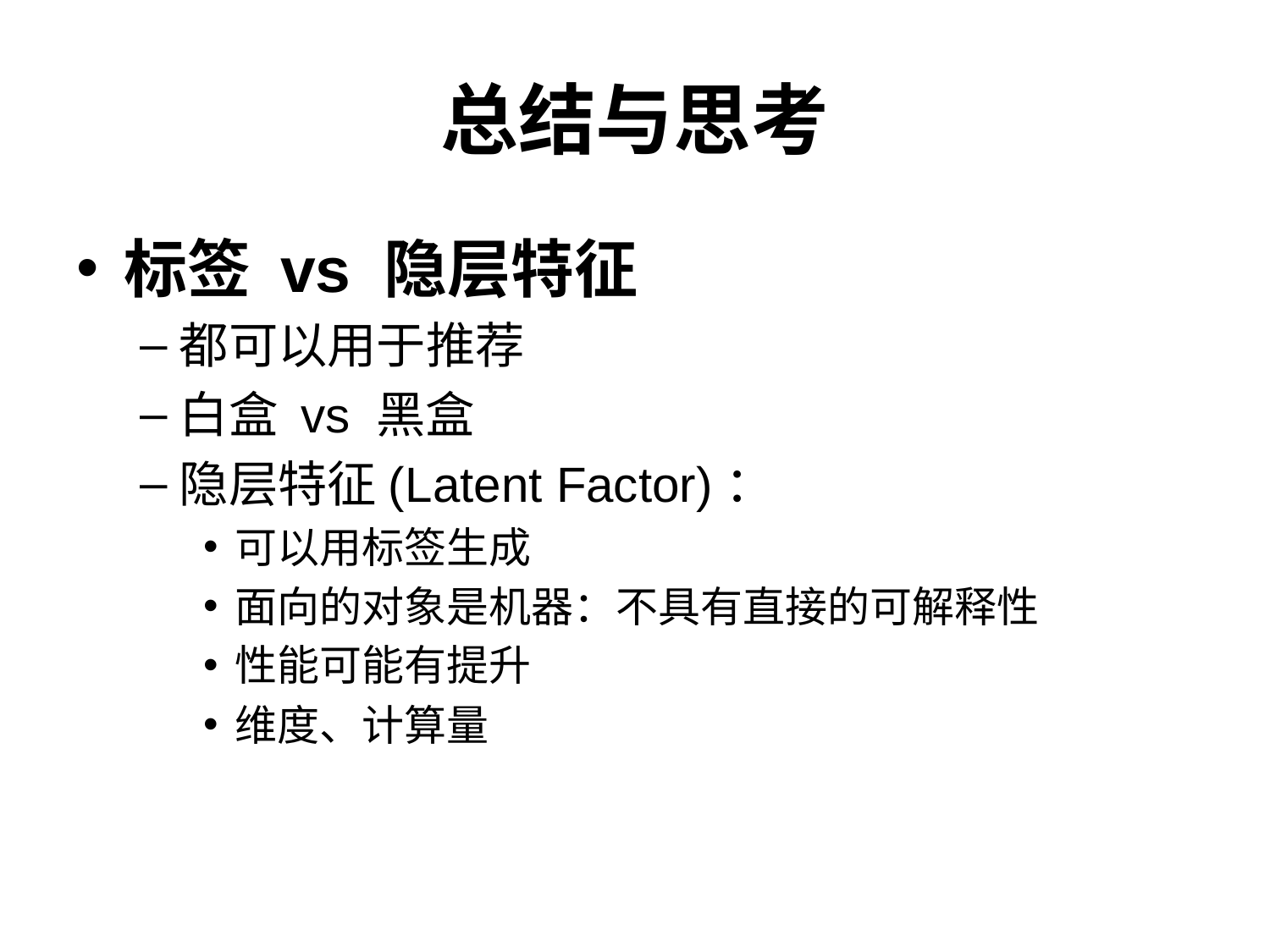

# 总结与思考
标签 vs 隐层特征
都可以用于推荐
白盒 vs 黑盒
隐层特征(Latent Factor)：
可以用标签生成
面向的对象是机器：不具有直接的可解释性
性能可能有提升
维度、计算量